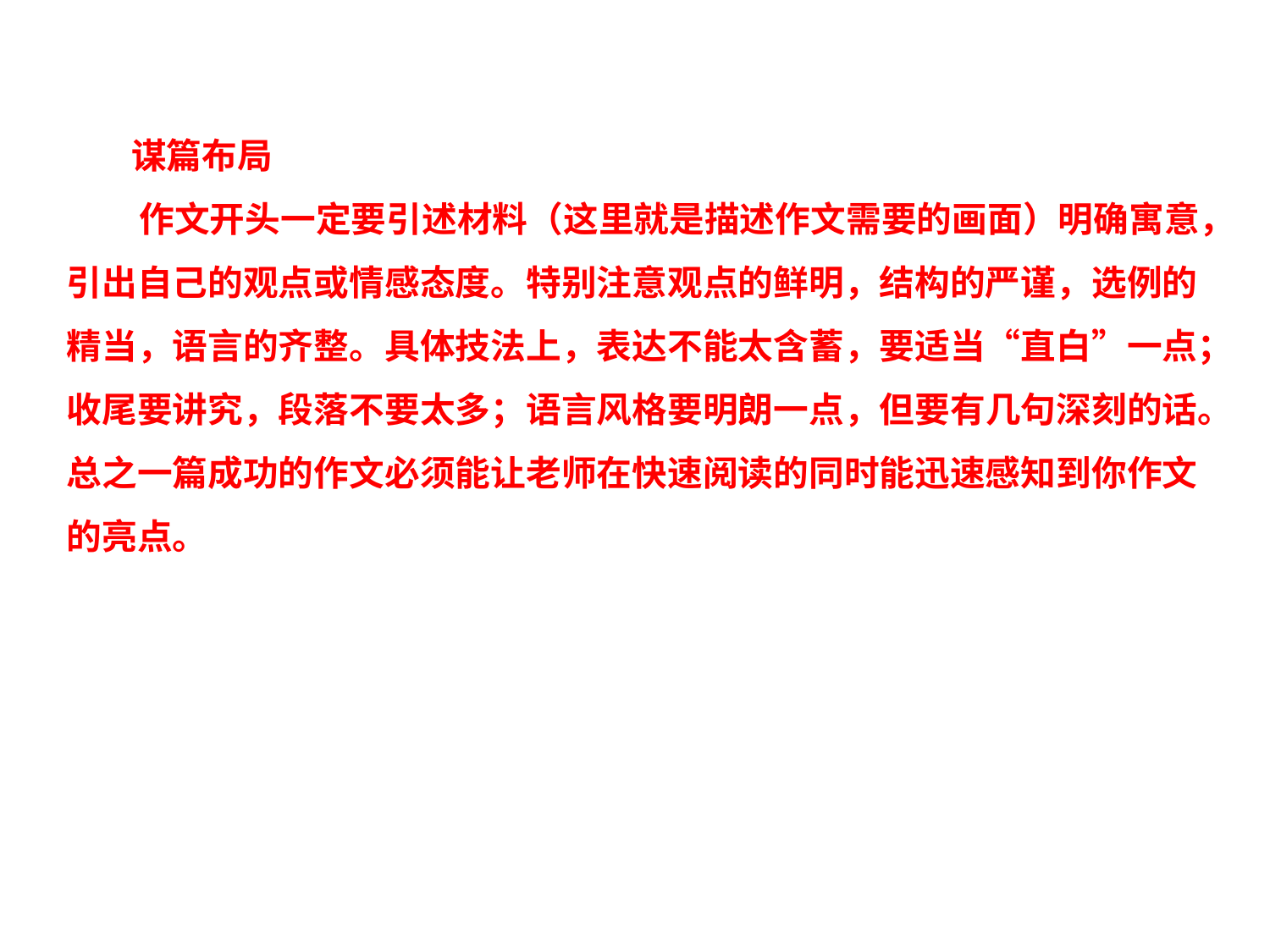

谋篇布局
        作文开头一定要引述材料（这里就是描述作文需要的画面）明确寓意，引出自己的观点或情感态度。特别注意观点的鲜明，结构的严谨，选例的精当，语言的齐整。具体技法上，表达不能太含蓄，要适当“直白”一点；收尾要讲究，段落不要太多；语言风格要明朗一点，但要有几句深刻的话。总之一篇成功的作文必须能让老师在快速阅读的同时能迅速感知到你作文的亮点。